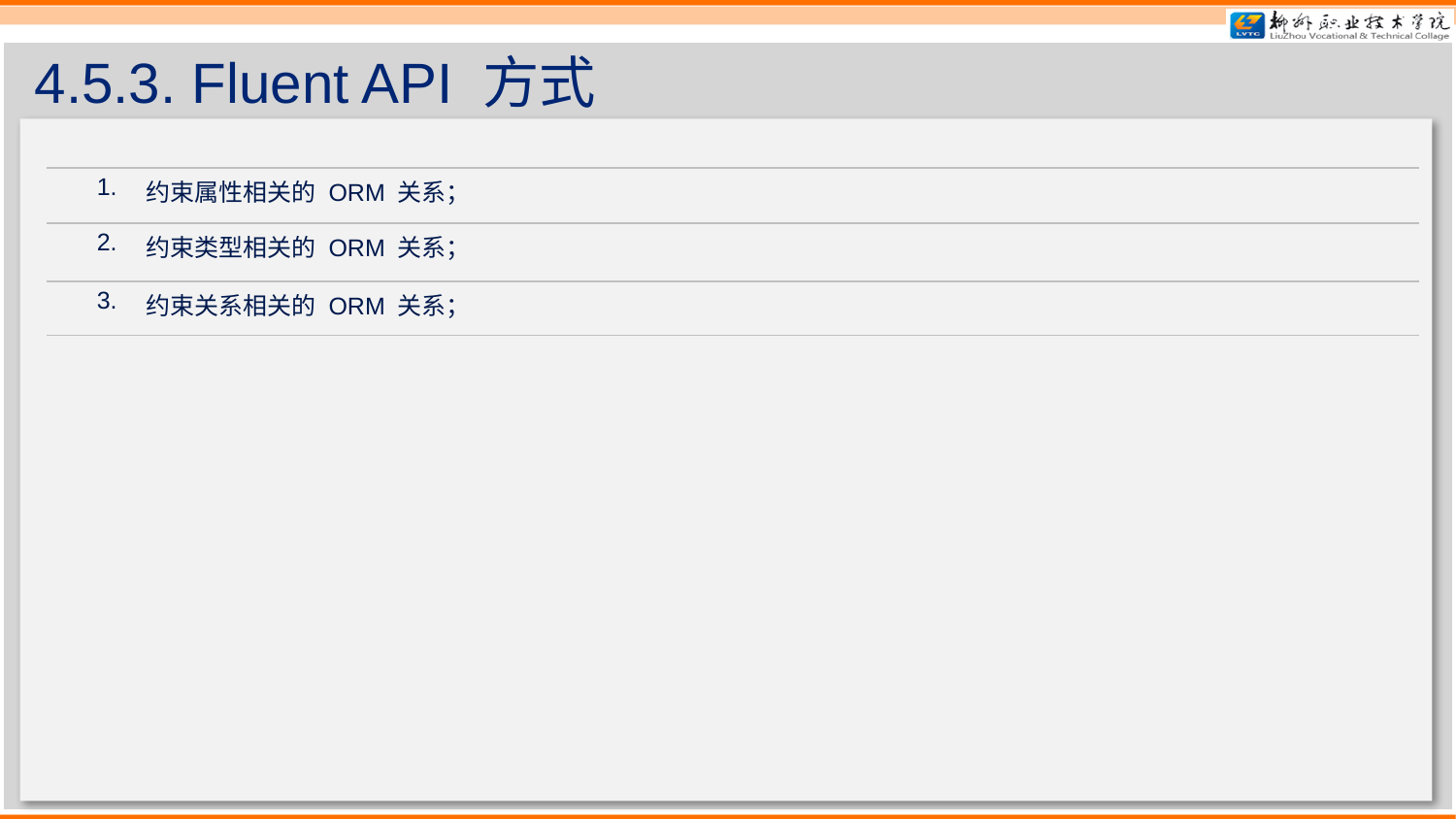

# 4.5.3. Fluent API 方式
| 1. | 约束属性相关的 ORM 关系； |
| --- | --- |
| 2. | 约束类型相关的 ORM 关系； |
| 3. | 约束关系相关的 ORM 关系； |